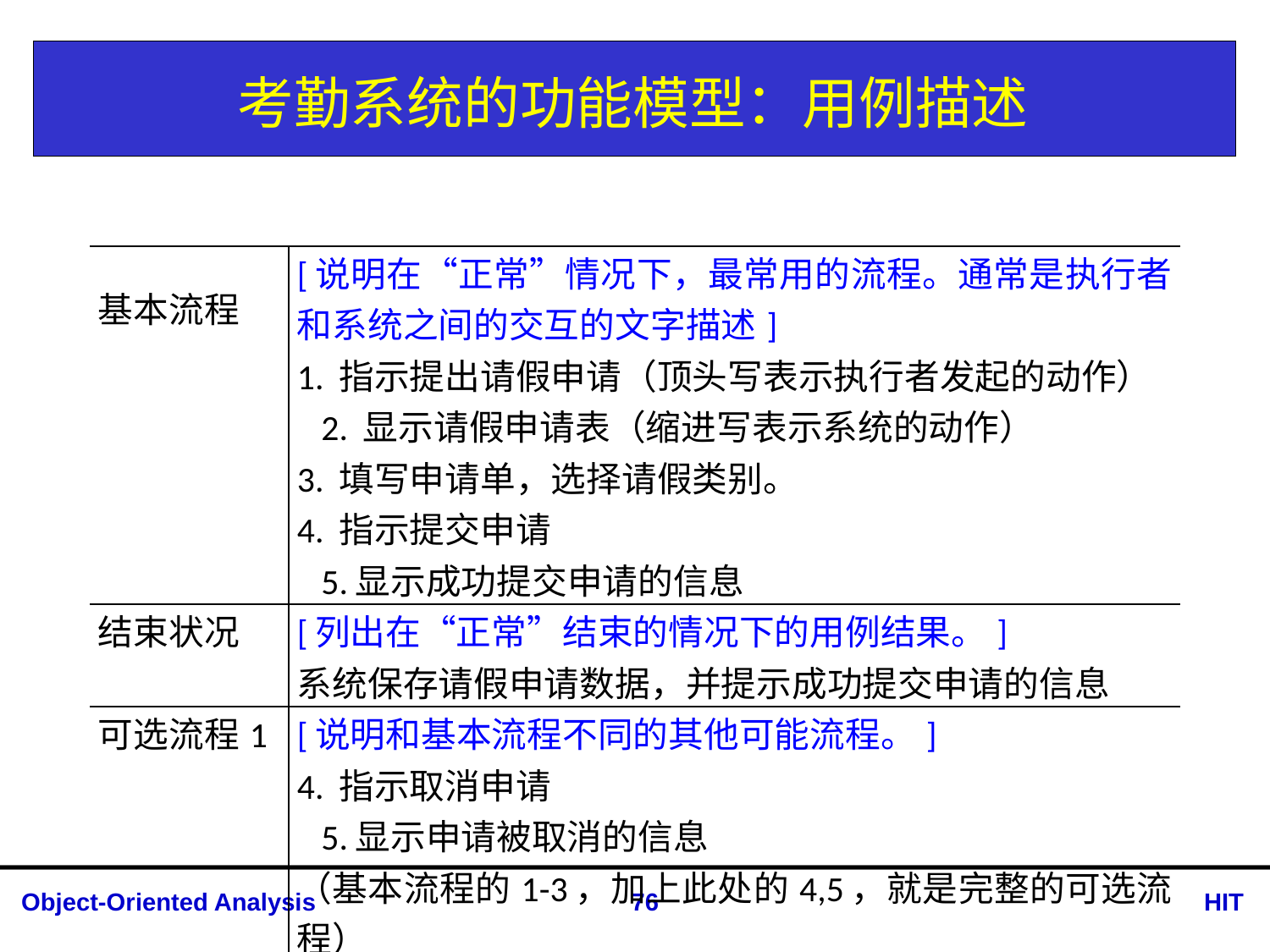

# 考勤系统的功能模型：用例描述
| 基本流程 | [说明在“正常”情况下，最常用的流程。通常是执行者和系统之间的交互的文字描述] 1. 指示提出请假申请（顶头写表示执行者发起的动作） 2. 显示请假申请表（缩进写表示系统的动作） 3. 填写申请单，选择请假类别。 4. 指示提交申请 5.显示成功提交申请的信息 |
| --- | --- |
| 结束状况 | [列出在“正常”结束的情况下的用例结果。] 系统保存请假申请数据，并提示成功提交申请的信息 |
| 可选流程1 | [说明和基本流程不同的其他可能流程。] 4. 指示取消申请 5.显示申请被取消的信息 （基本流程的1-3，加上此处的4,5，就是完整的可选流程） |